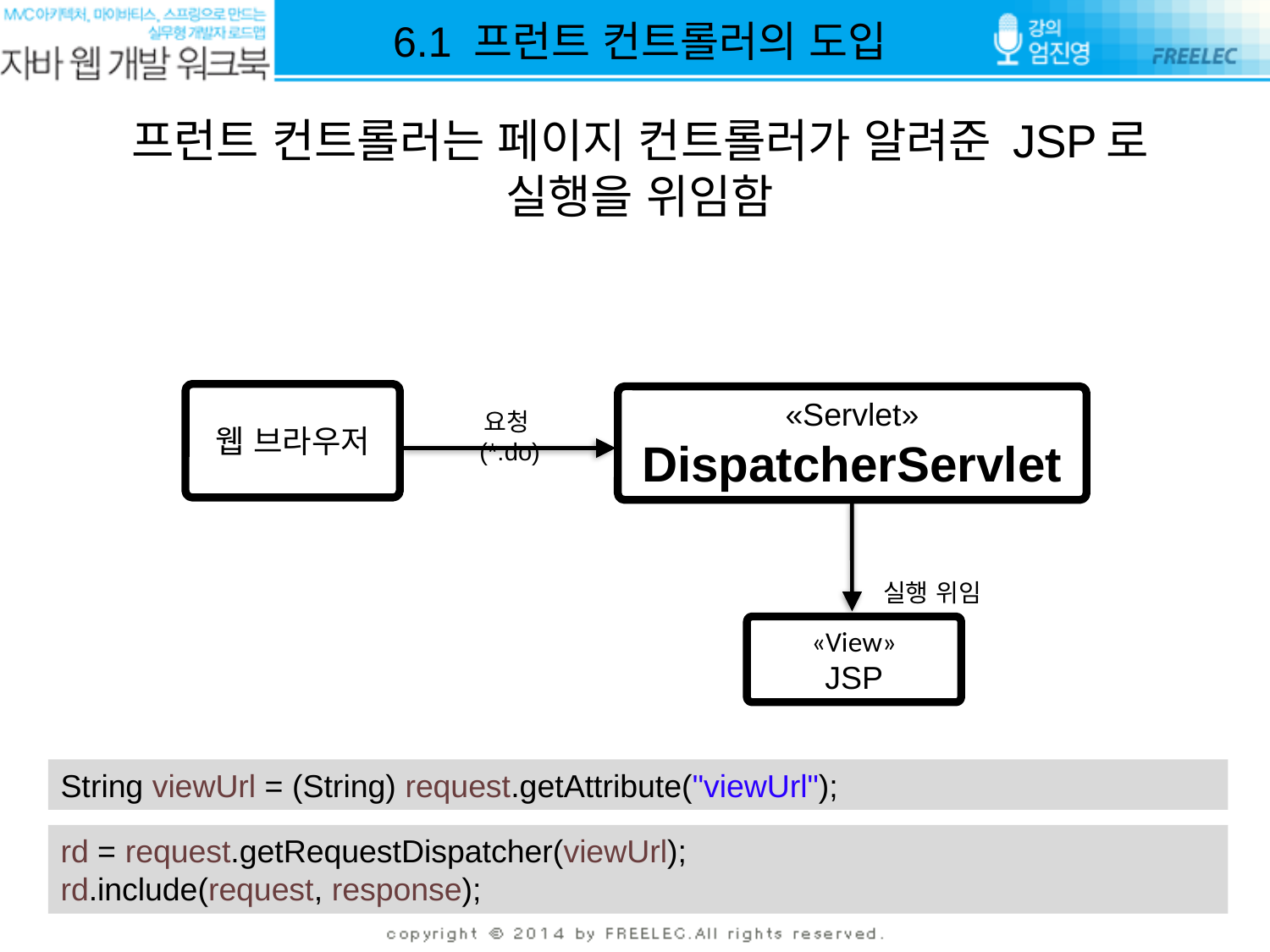

6.1 프런트 컨트롤러의 도입
프런트 컨트롤러는 페이지 컨트롤러가 알려준 JSP로 실행을 위임함
웹 브라우저
«Servlet»
DispatcherServlet

요청(*.do)

실행 위임
«View»
JSP
String viewUrl = (String) request.getAttribute("viewUrl");
rd = request.getRequestDispatcher(viewUrl);
rd.include(request, response);